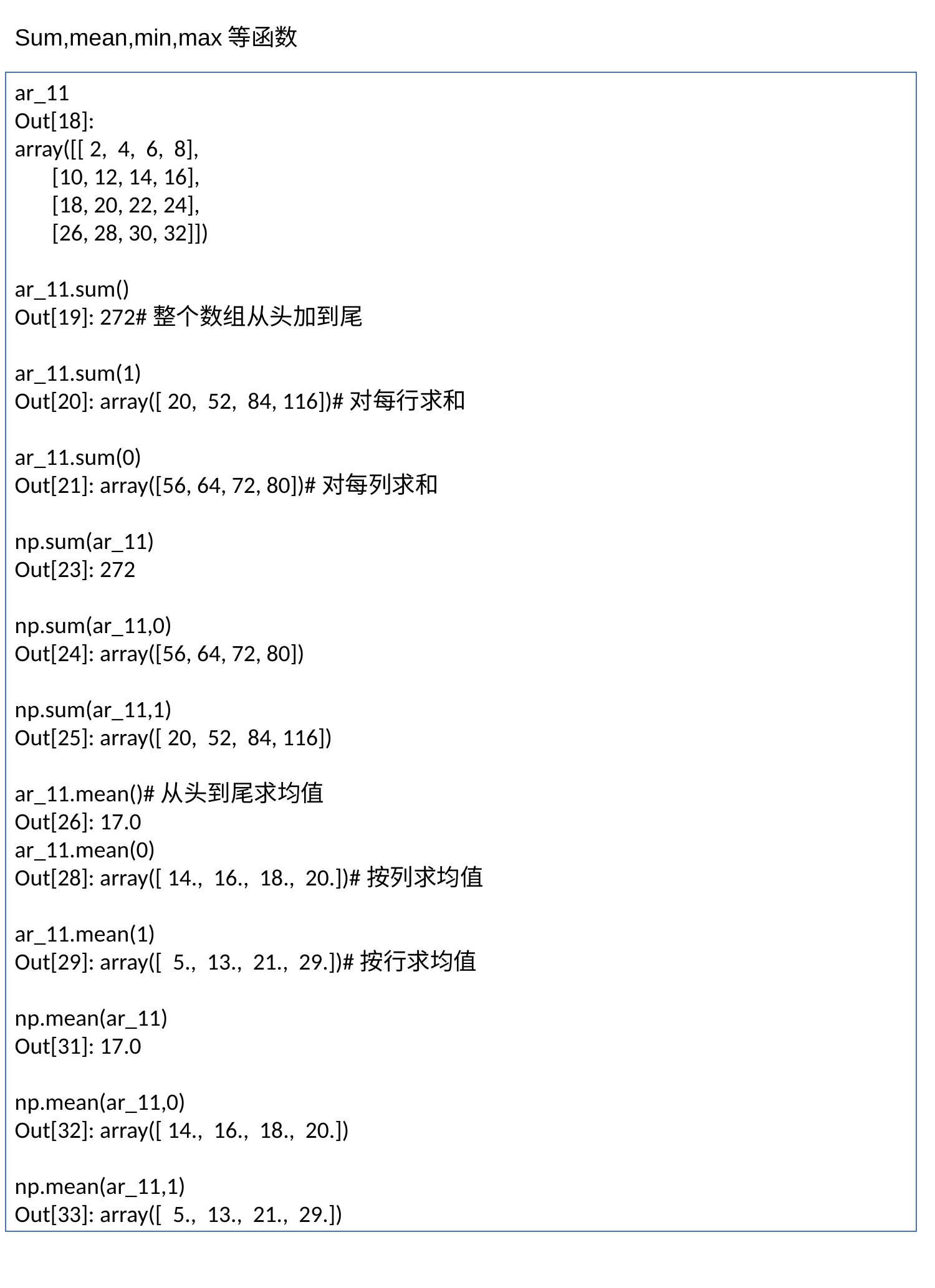

Sum,mean,min,max等函数
ar_11
Out[18]:
array([[ 2,  4,  6,  8],
       [10, 12, 14, 16],
       [18, 20, 22, 24],
       [26, 28, 30, 32]])

ar_11.sum()
Out[19]: 272#整个数组从头加到尾

ar_11.sum(1)
Out[20]: array([ 20,  52,  84, 116])#对每行求和

ar_11.sum(0)
Out[21]: array([56, 64, 72, 80])#对每列求和

np.sum(ar_11)
Out[23]: 272

np.sum(ar_11,0)
Out[24]: array([56, 64, 72, 80])

np.sum(ar_11,1)
Out[25]: array([ 20,  52,  84, 116])

ar_11.mean()#从头到尾求均值
Out[26]: 17.0
ar_11.mean(0)
Out[28]: array([ 14.,  16.,  18.,  20.])#按列求均值

ar_11.mean(1)
Out[29]: array([  5.,  13.,  21.,  29.])#按行求均值

np.mean(ar_11)
Out[31]: 17.0

np.mean(ar_11,0)
Out[32]: array([ 14.,  16.,  18.,  20.])

np.mean(ar_11,1)
Out[33]: array([  5.,  13.,  21.,  29.])